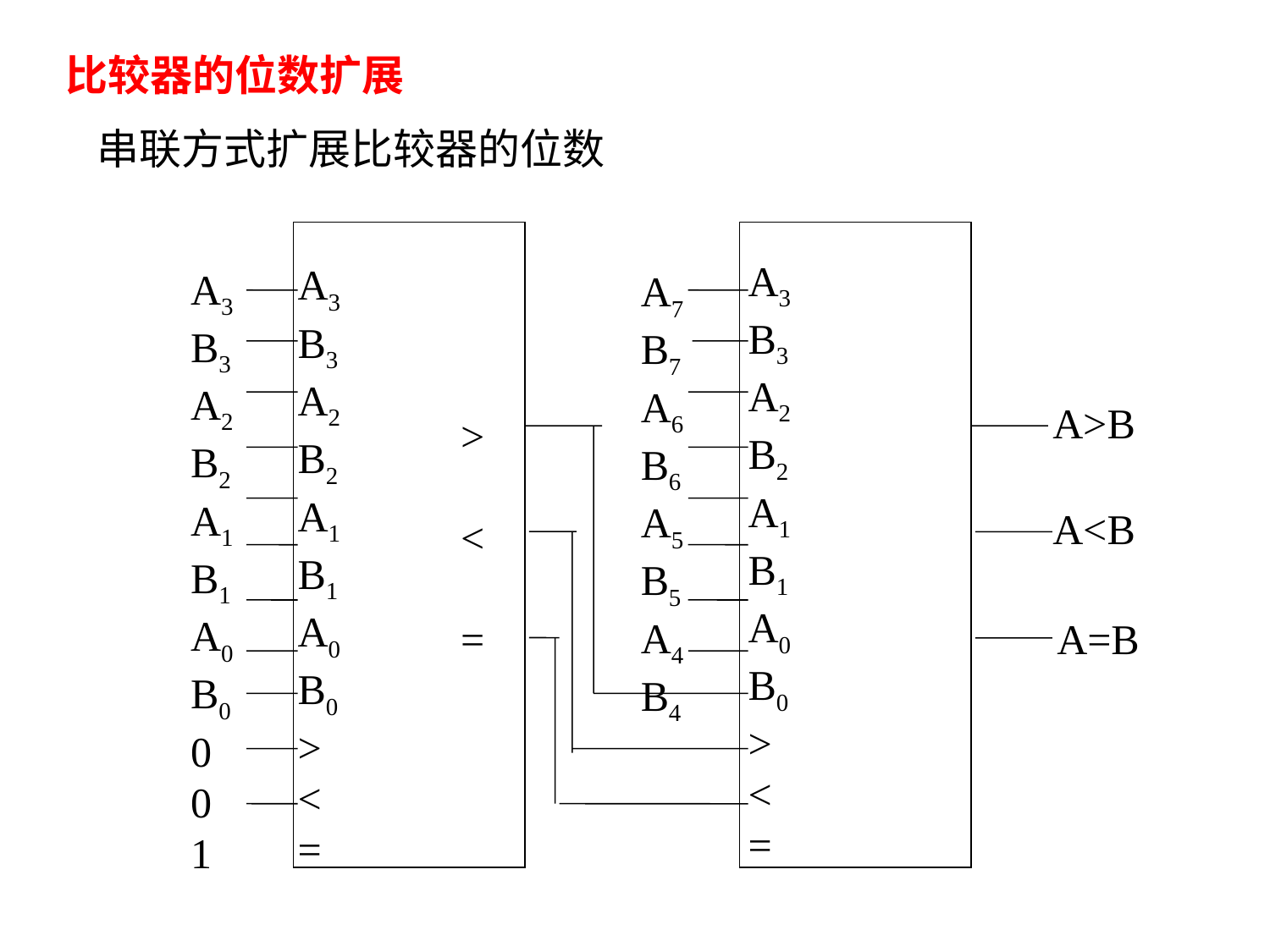

比较器的位数扩展
串联方式扩展比较器的位数
A3
B3
A2
B2
A1
B1
A0
B0
>
<
=

A3
B3
A2
B2
A1
B1
A0
B0
>
<
=

A3
B3
A2
B2
A1
B1
A0
B0
0
0
1
A7
B7
A6
B6
A5
B5
A4
B4

A>B

>

<

=

A<B

A=B